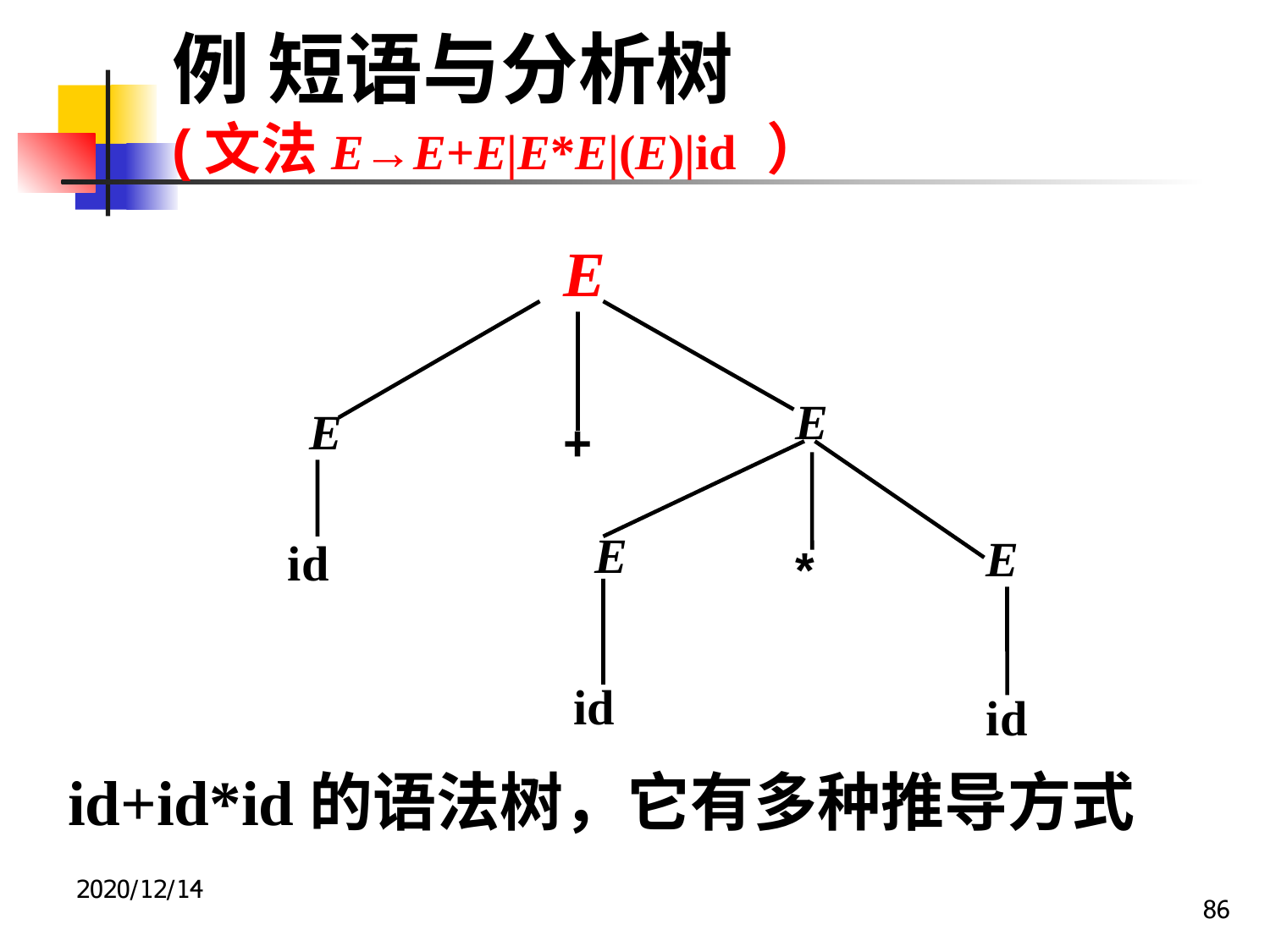

例 短语与分析树
(文法E→E+E|E*E|(E)|id ）
E

E
E
+

E
E
id
*

id
id
id+id*id的语法树，它有多种推导方式
86
2020/12/14